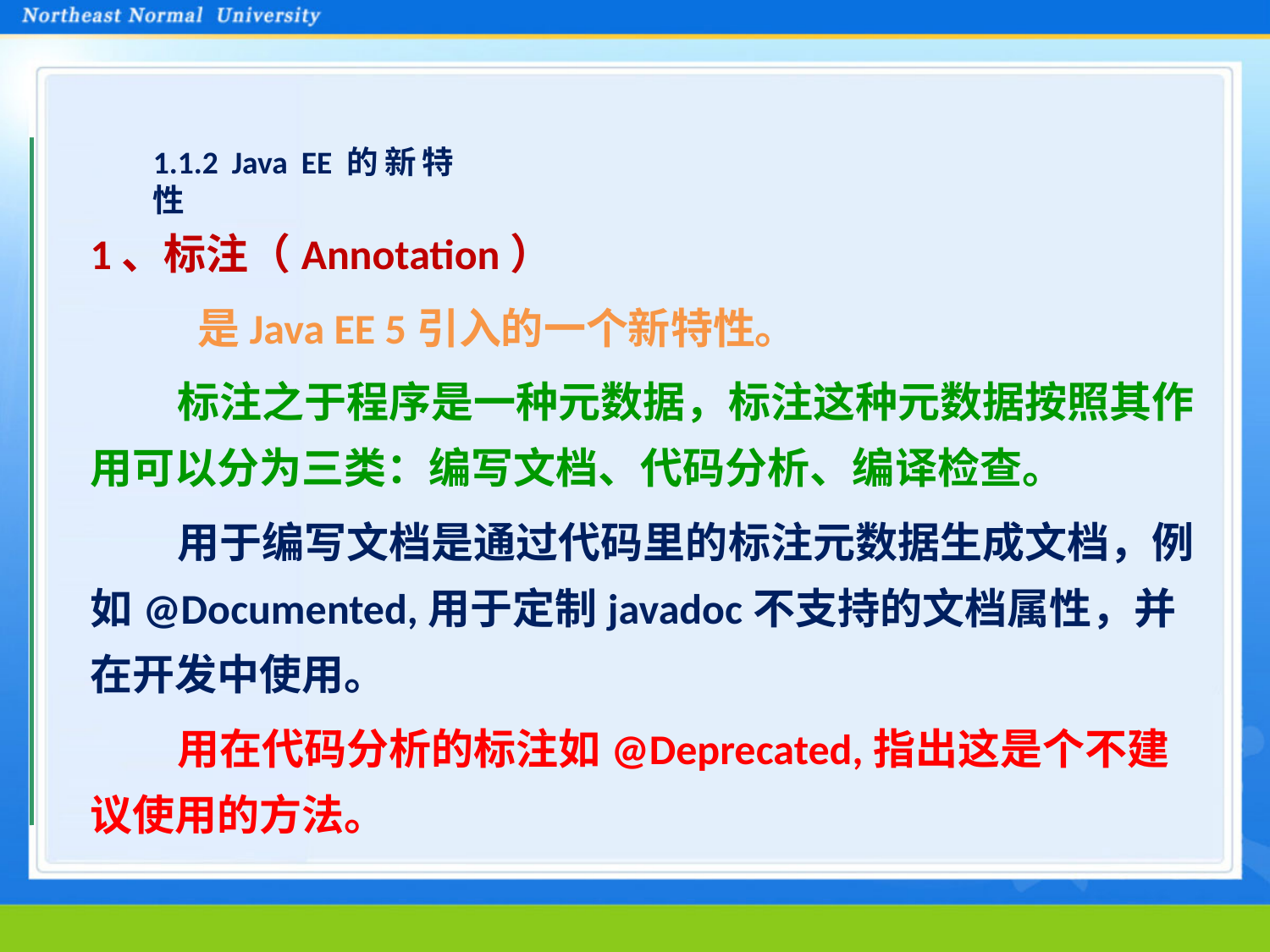

#
1.1.2 Java EE的新特性
1、标注（Annotation）
 是Java EE 5引入的一个新特性。
标注之于程序是一种元数据，标注这种元数据按照其作用可以分为三类：编写文档、代码分析、编译检查。
用于编写文档是通过代码里的标注元数据生成文档，例如@Documented,用于定制javadoc不支持的文档属性，并在开发中使用。
用在代码分析的标注如@Deprecated,指出这是个不建议使用的方法。